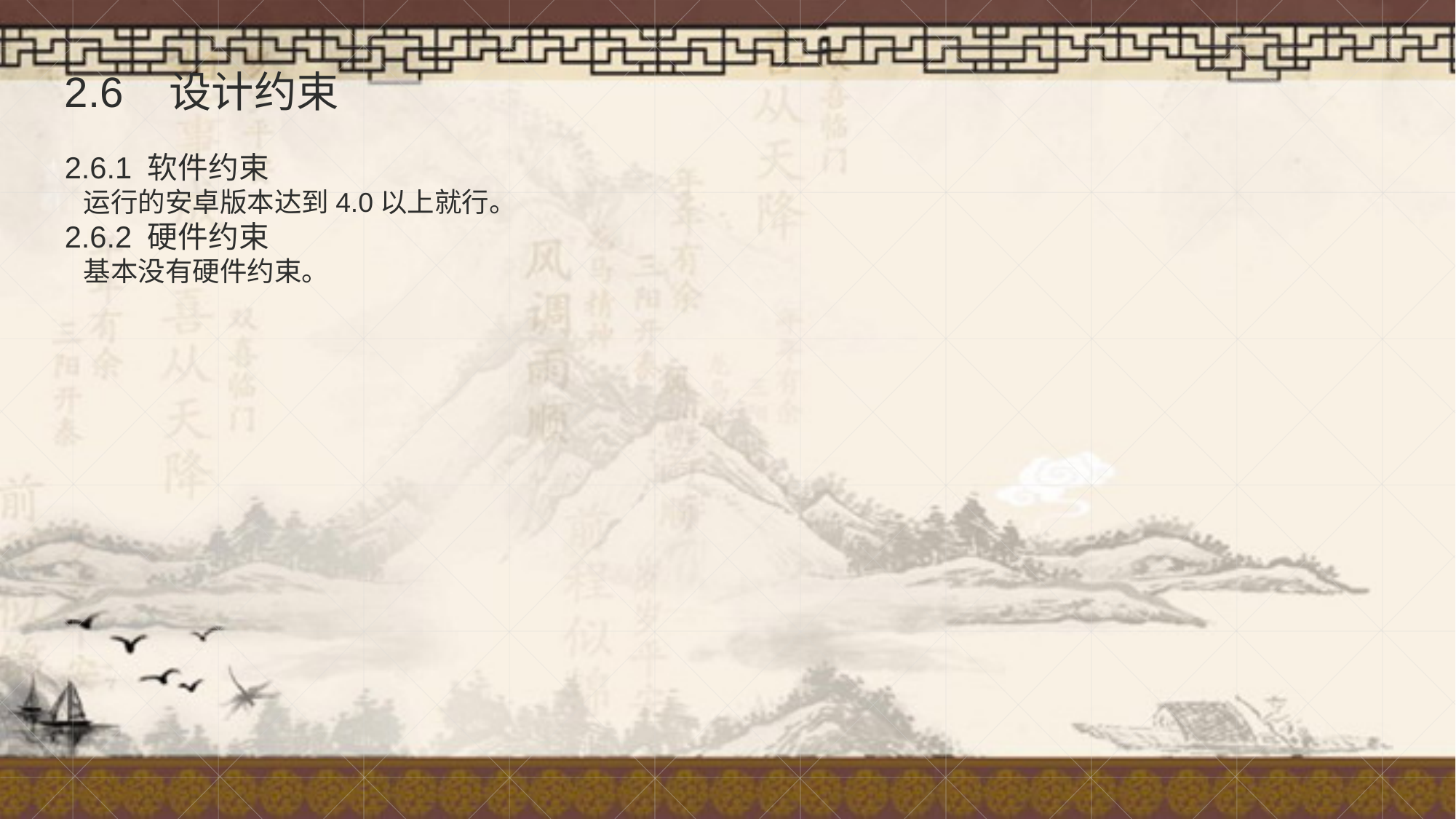

2.6   设计约束

2.6.1 软件约束
  运行的安卓版本达到4.0以上就行。
2.6.2 硬件约束
  基本没有硬件约束。